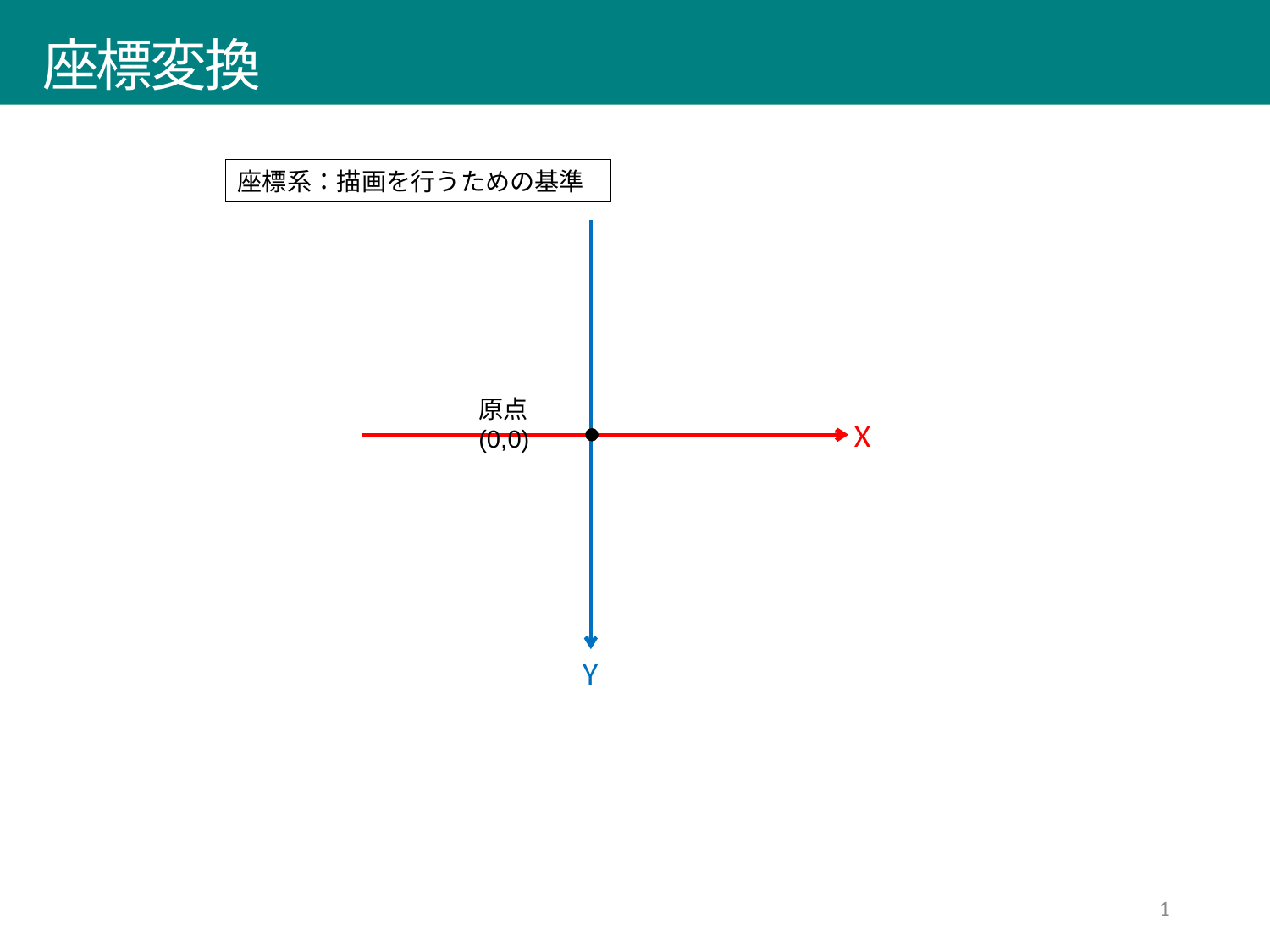

# 座標変換
座標系：描画を行うための基準
原点(0,0)
X

Y

1